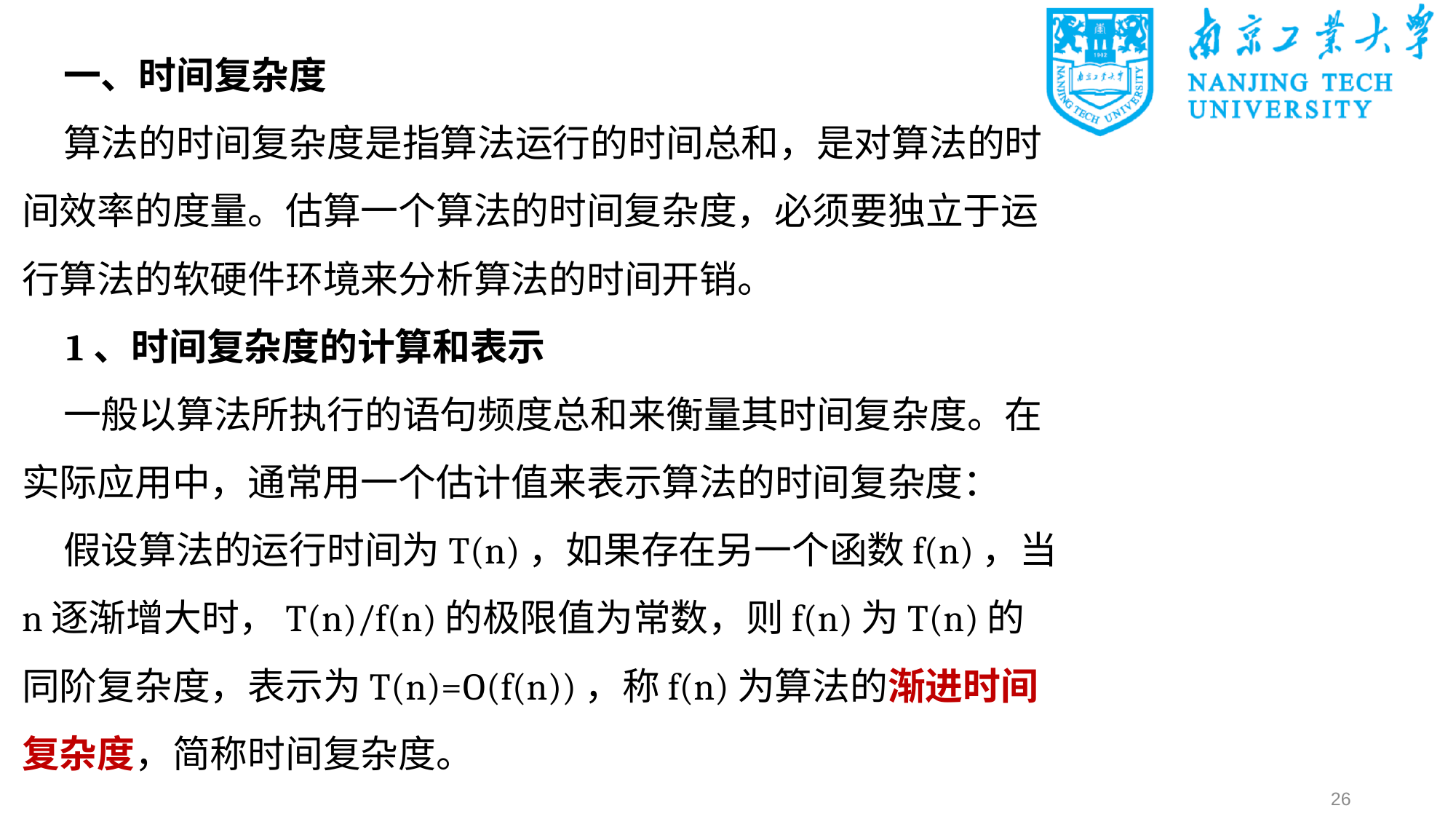

一、时间复杂度
算法的时间复杂度是指算法运行的时间总和，是对算法的时间效率的度量。估算一个算法的时间复杂度，必须要独立于运行算法的软硬件环境来分析算法的时间开销。
1、时间复杂度的计算和表示
一般以算法所执行的语句频度总和来衡量其时间复杂度。在实际应用中，通常用一个估计值来表示算法的时间复杂度：
假设算法的运行时间为T(n)，如果存在另一个函数f(n)，当n逐渐增大时，T(n)/f(n)的极限值为常数，则f(n)为T(n)的同阶复杂度，表示为T(n)=O(f(n))，称f(n)为算法的渐进时间复杂度，简称时间复杂度。
26